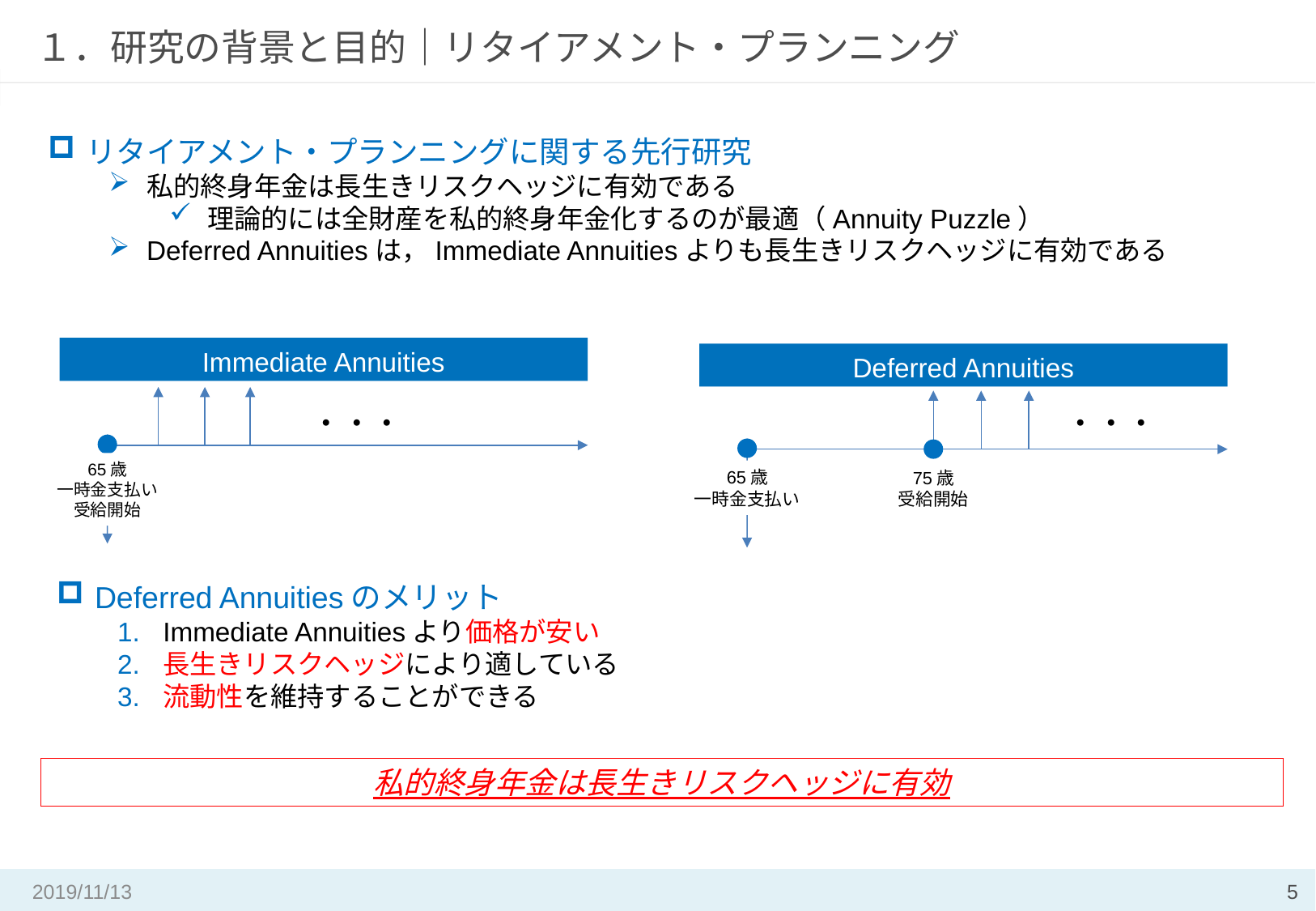

# １．研究の背景と目的｜リタイアメント・プランニング
リタイアメント・プランニングに関する先行研究
私的終身年金は長生きリスクヘッジに有効である
理論的には全財産を私的終身年金化するのが最適（Annuity Puzzle）
Deferred Annuitiesは，Immediate Annuitiesよりも長生きリスクヘッジに有効である
Immediate Annuities
Deferred Annuities
・・・

65歳
一時金支払い
受給開始
・・・

65歳
一時金支払い
75歳
受給開始
Deferred Annuitiesのメリット
Immediate Annuitiesより価格が安い
長生きリスクヘッジにより適している
流動性を維持することができる
私的終身年金は長生きリスクヘッジに有効

2019/11/13
5